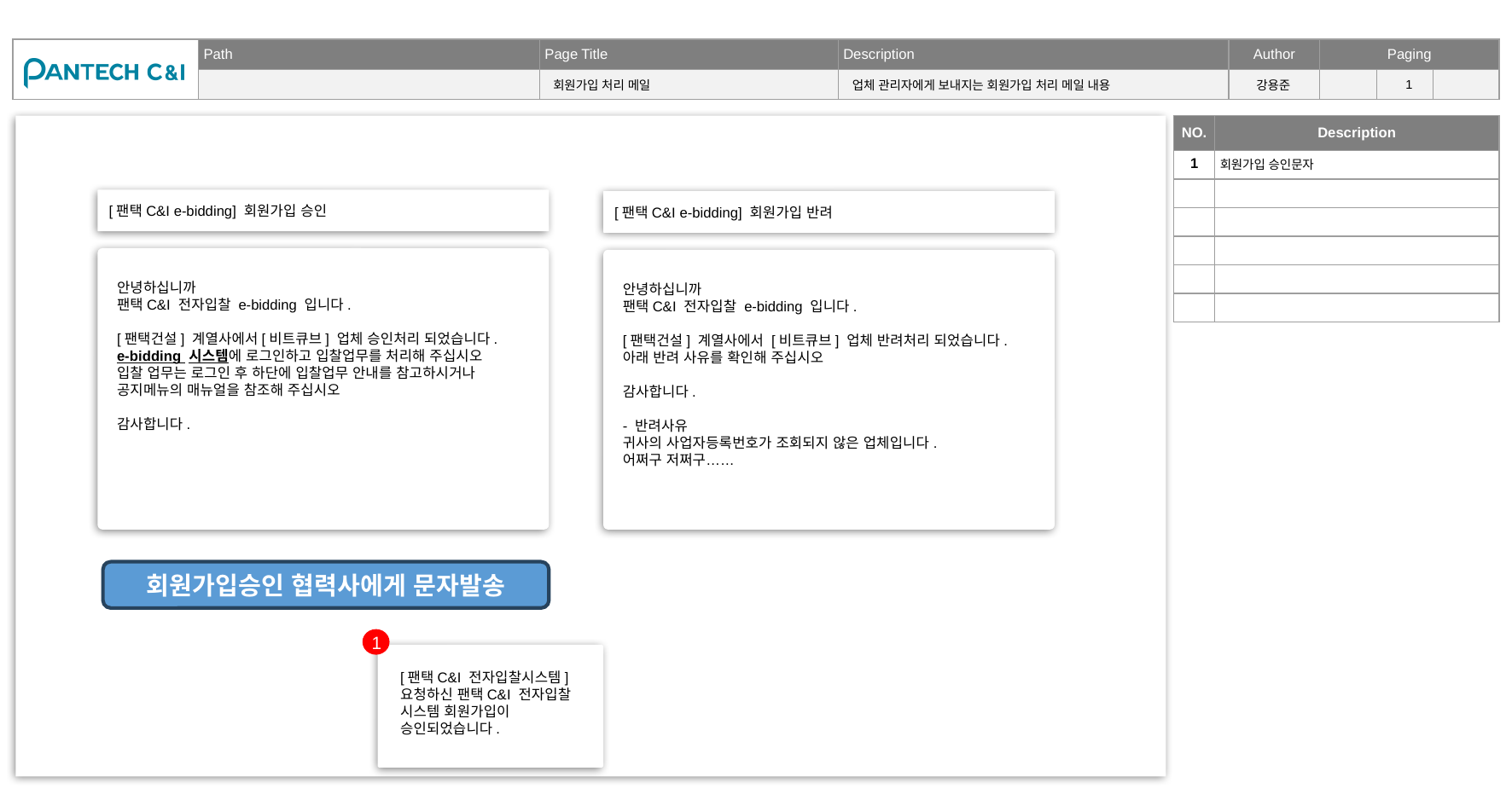

1
회원가입 처리 메일
업체 관리자에게 보내지는 회원가입 처리 메일 내용
강용준

| NO. | Description |
| --- | --- |
| 1 | 회원가입 승인문자 |
|  |  |
|  |  |
|  |  |
|  |  |
|  |  |
[팬택C&I e-bidding] 회원가입 승인
[팬택C&I e-bidding] 회원가입 반려

안녕하십니까
팬택C&I 전자입찰 e-bidding 입니다.

[팬택건설] 계열사에서[비트큐브] 업체 승인처리 되었습니다.
e-bidding 시스템에 로그인하고 입찰업무를 처리해 주십시오
입찰 업무는 로그인 후 하단에 입찰업무 안내를 참고하시거나 공지메뉴의 매뉴얼을 참조해 주십시오

감사합니다.
안녕하십니까
팬택C&I 전자입찰 e-bidding 입니다.

[팬택건설] 계열사에서 [비트큐브] 업체 반려처리 되었습니다.
아래 반려 사유를 확인해 주십시오

감사합니다.

- 반려사유
귀사의 사업자등록번호가 조회되지 않은 업체입니다.
어쩌구 저쩌구……

회원가입승인 협력사에게 문자발송
1

[팬택C&I 전자입찰시스템]
요청하신 팬택C&I 전자입찰 시스템 회원가입이 승인되었습니다.